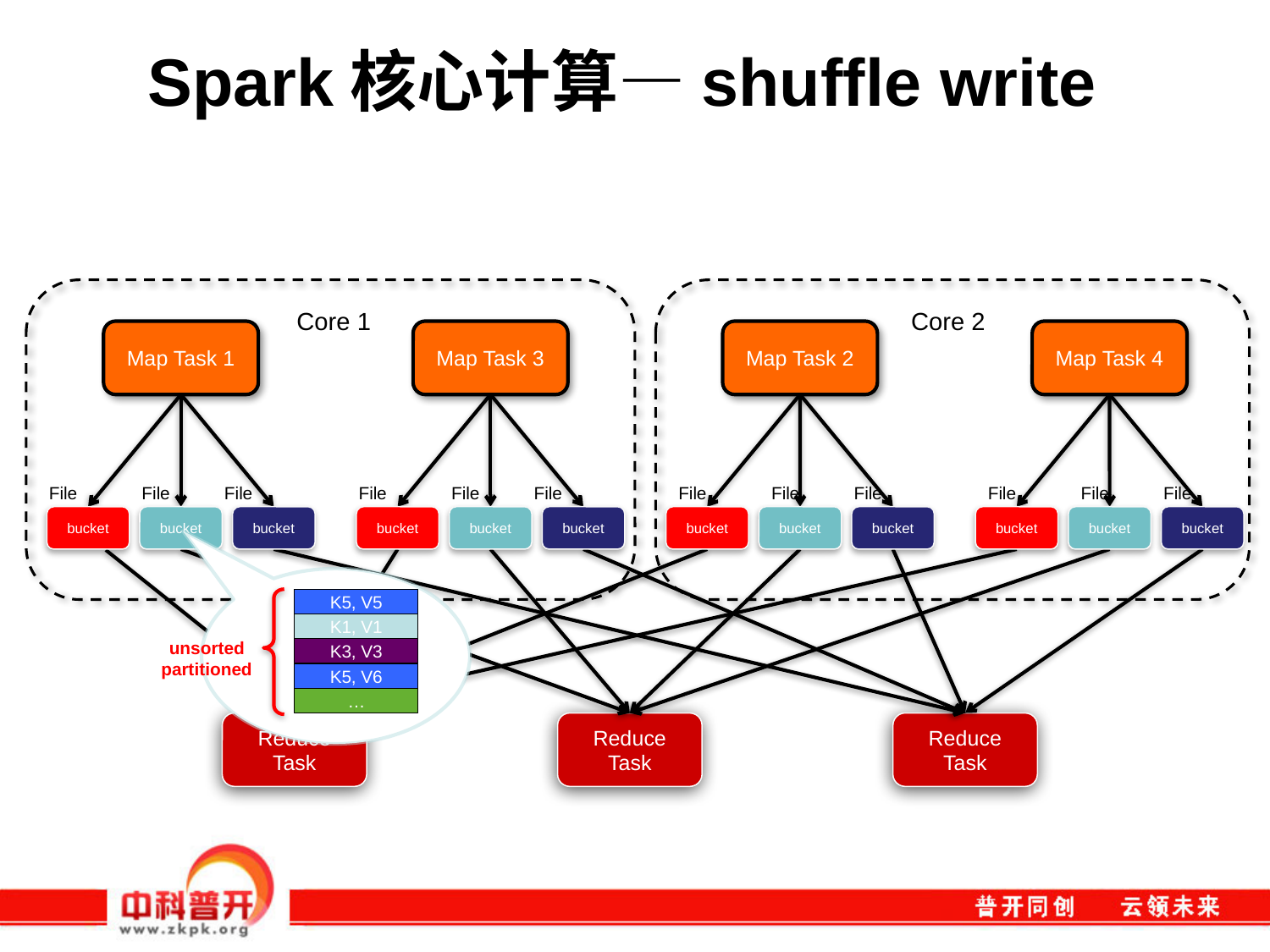

# Spark核心计算—shuffle write

Core 1

Core 2
Map Task 1
Map Task 3
Map Task 2
Map Task 4
File
File
File
bucket
bucket
bucket
File
File
File
bucket
bucket
bucket
File
File
File
bucket
bucket
bucket
File
File
File
bucket
bucket
bucket

K5, V5
K1, V1
K3, V3
K5, V6
…
unsorted
partitioned
Reduce Task
Reduce Task
Reduce Task